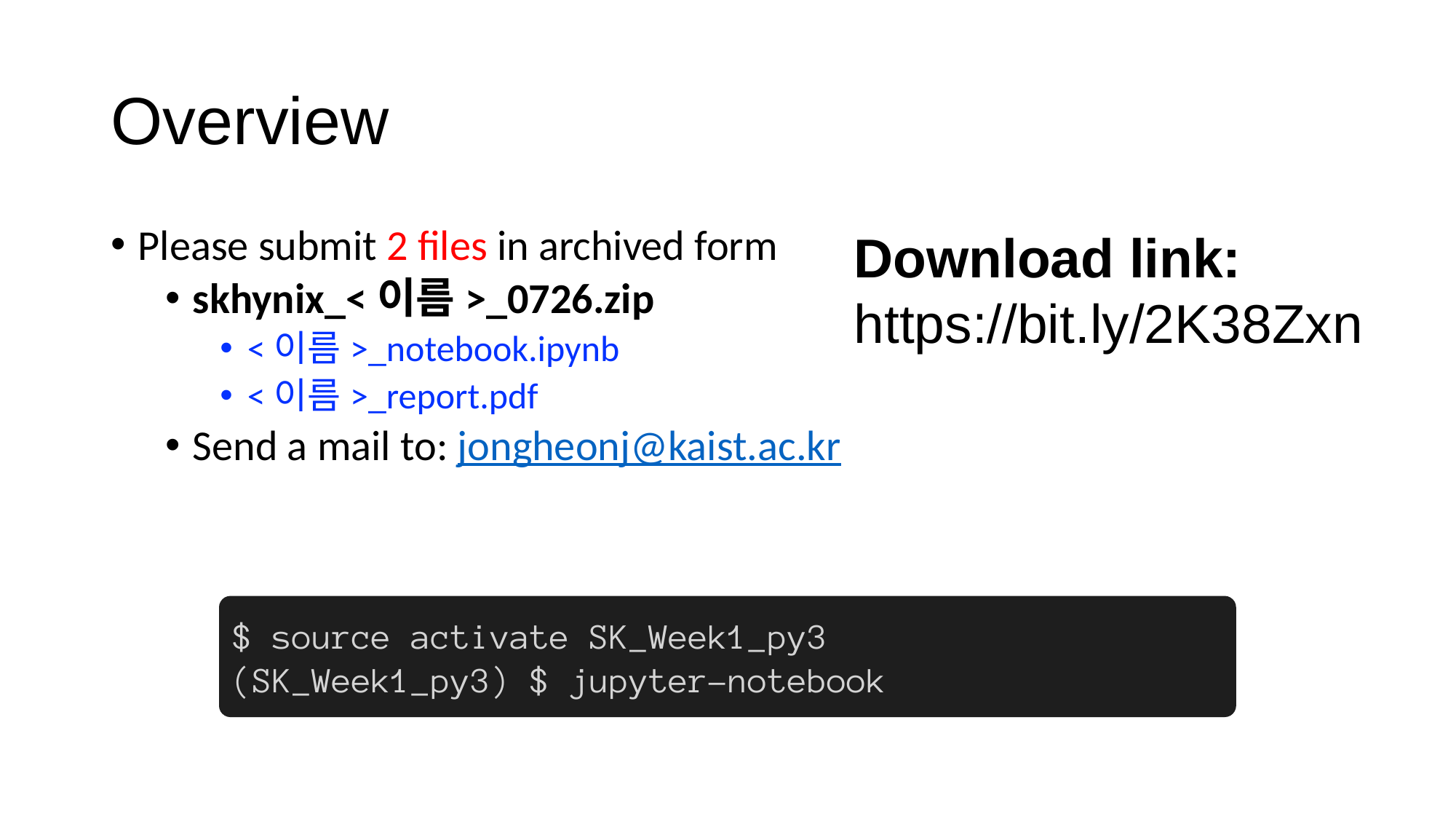

# Overview
Please submit 2 files in archived form
skhynix_<이름>_0726.zip
<이름>_notebook.ipynb
<이름>_report.pdf
Send a mail to: jongheonj@kaist.ac.kr
Download link:
https://bit.ly/2K38Zxn
$ source activate SK_Week1_py3
(SK_Week1_py3) $ jupyter-notebook